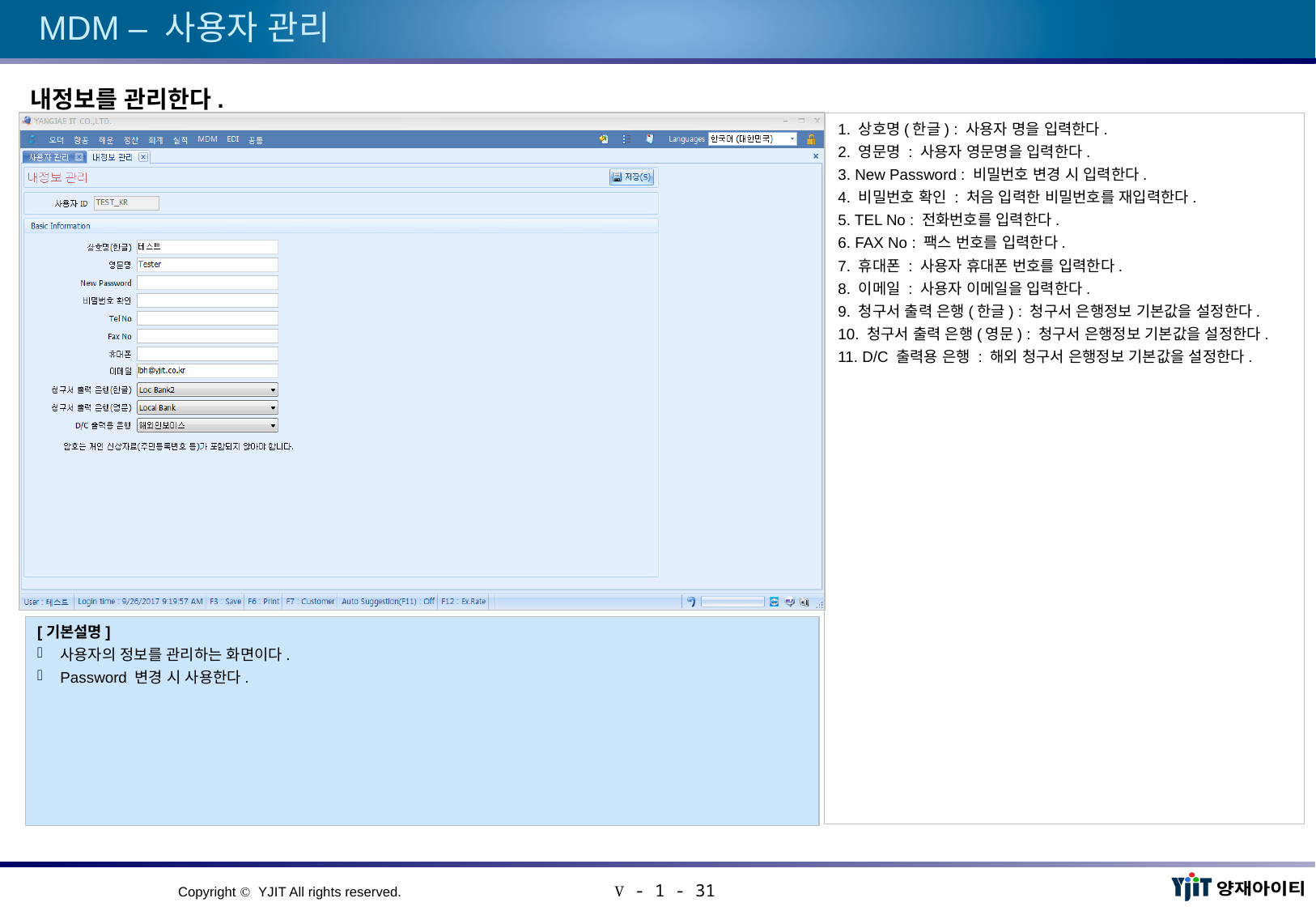

# MDM – 사용자 관리
내정보를 관리한다.

1. 상호명(한글) : 사용자 명을 입력한다.
2. 영문명 : 사용자 영문명을 입력한다.
3. New Password : 비밀번호 변경 시 입력한다.
4. 비밀번호 확인 : 처음 입력한 비밀번호를 재입력한다.
5. TEL No : 전화번호를 입력한다.
6. FAX No : 팩스 번호를 입력한다.
7. 휴대폰 : 사용자 휴대폰 번호를 입력한다.
8. 이메일 : 사용자 이메일을 입력한다.
9. 청구서 출력 은행(한글) : 청구서 은행정보 기본값을 설정한다.
10. 청구서 출력 은행(영문) : 청구서 은행정보 기본값을 설정한다.
11. D/C 출력용 은행 : 해외 청구서 은행정보 기본값을 설정한다.

[기본설명]
사용자의 정보를 관리하는 화면이다.
Password 변경 시 사용한다.